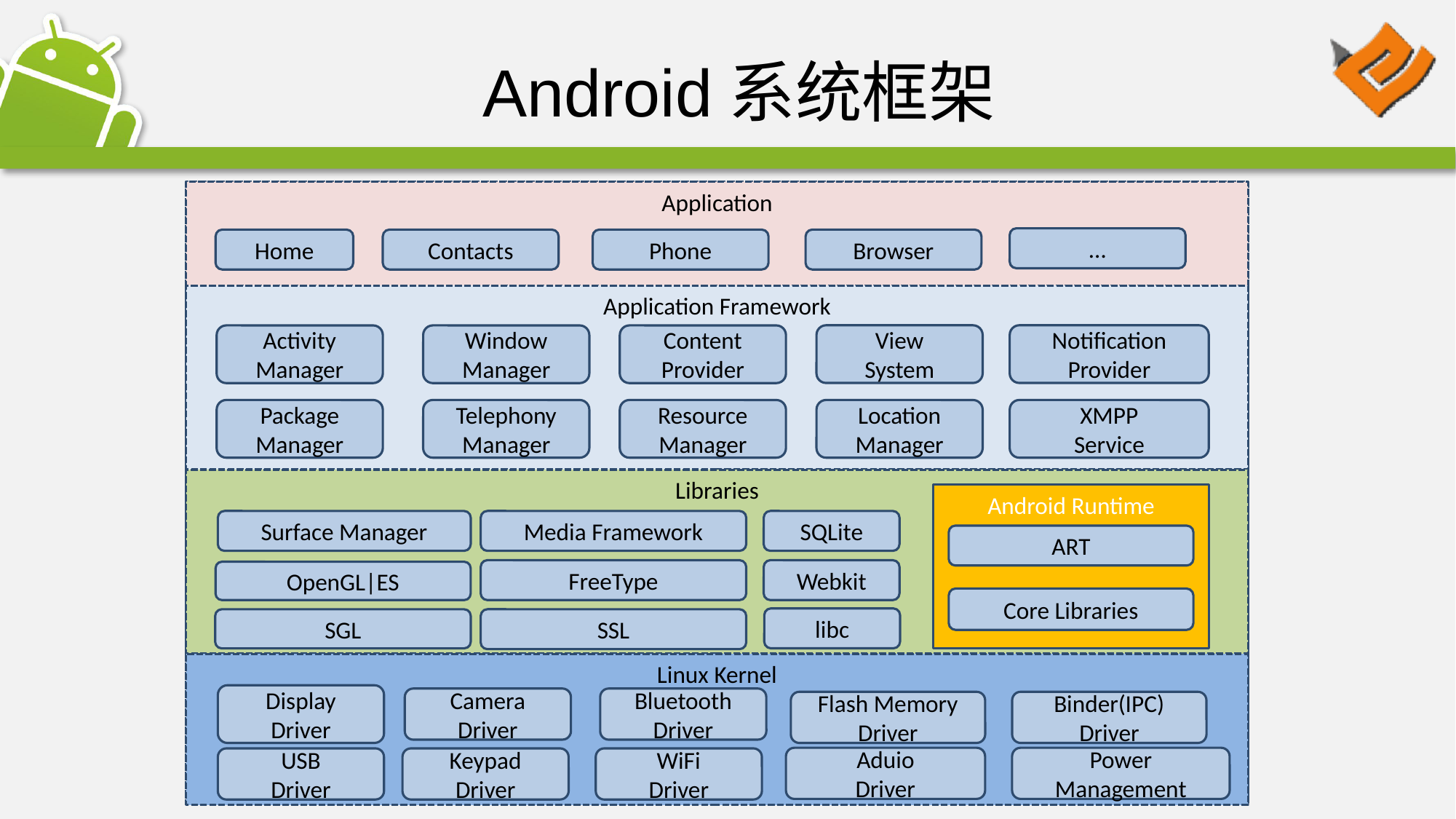

# Android系统框架

Application
…
Phone
Home
Contacts
Browser
Application Framework
Activity
Manager
Window
Manager
Content
Provider
Package
Manager
Telephony
Manager
Resource
Manager
View
System
Notification
Provider
Location
Manager
XMPP
Service
Libraries
Surface Manager
Media Framework
FreeType
OpenGL|ES
SGL
SSL
Android Runtime
SQLite
ART
Webkit
Core Libraries
libc
Linux Kernel
Display
Driver
Camera
Driver
USB
Driver
Keypad
Driver
Bluetooth
Driver
Flash Memory
Driver
Binder(IPC)
Driver
Aduio
Driver
Power
Management
WiFi
Driver